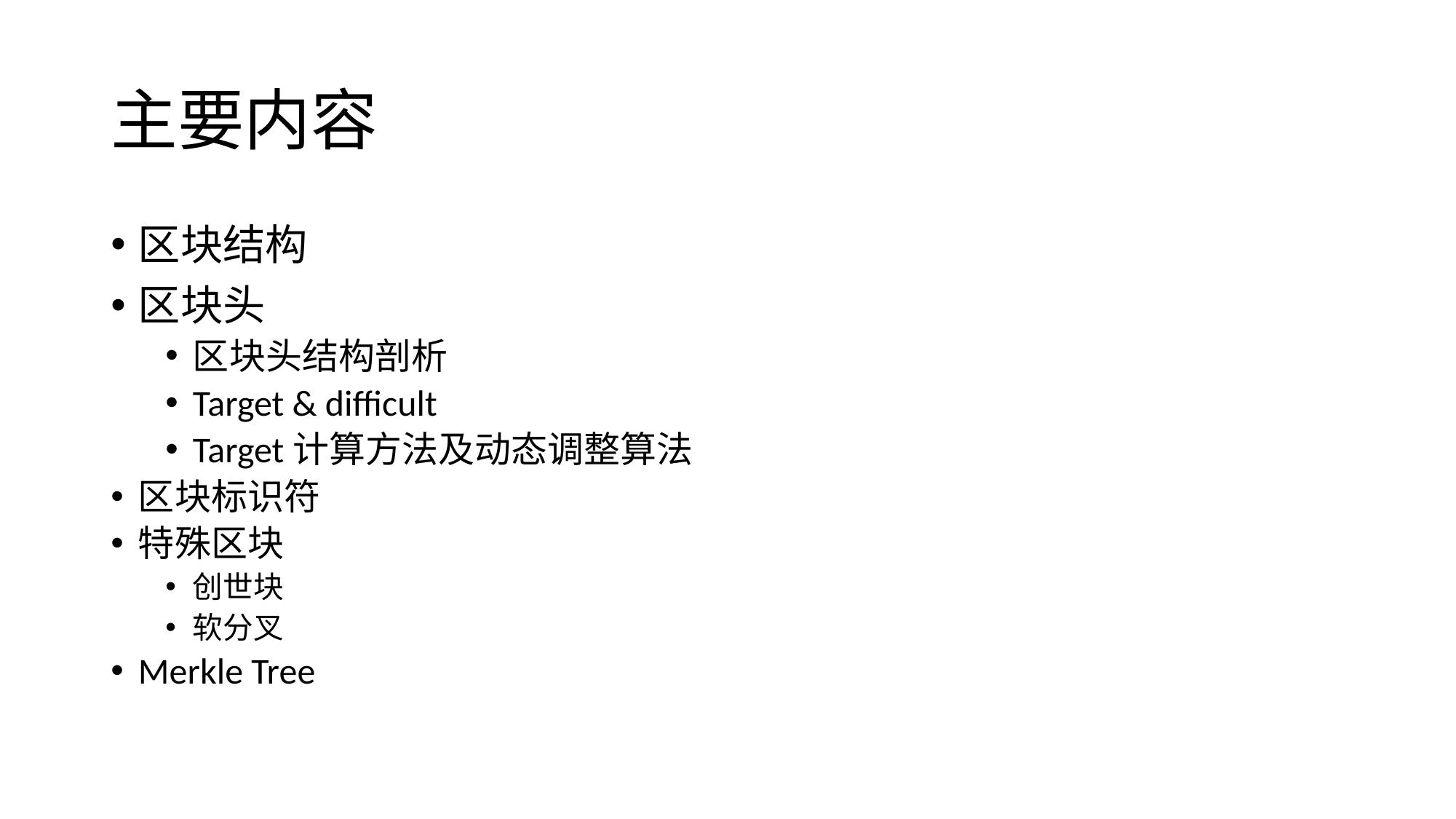

# 主要内容
区块结构
区块头
区块头结构剖析
Target & difficult
Target计算方法及动态调整算法
区块标识符
特殊区块
创世块
软分叉
Merkle Tree